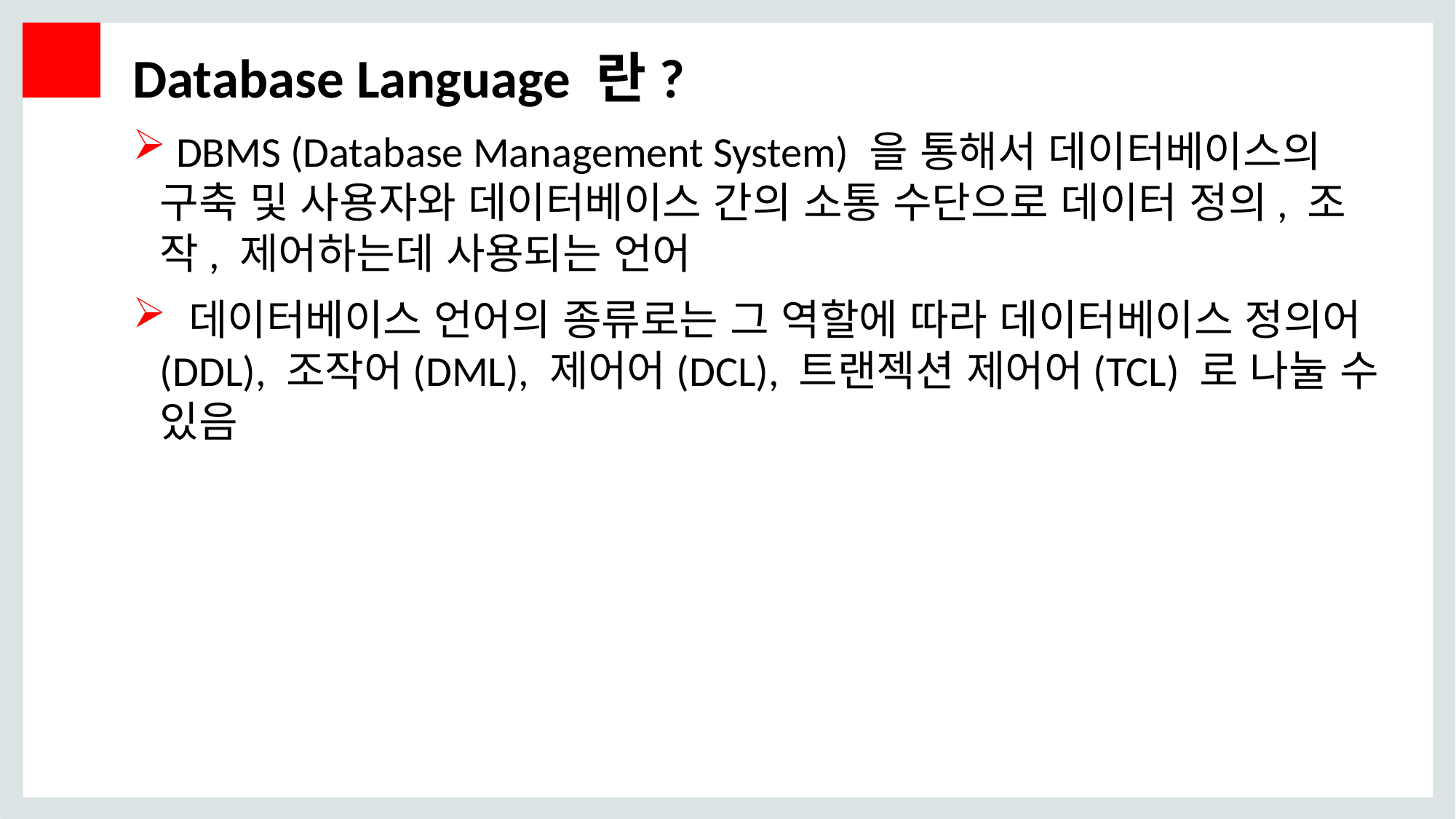

# Database Language 란?
 DBMS (Database Management System) 을 통해서 데이터베이스의 구축 및 사용자와 데이터베이스 간의 소통 수단으로 데이터 정의, 조작, 제어하는데 사용되는 언어
 데이터베이스 언어의 종류로는 그 역할에 따라 데이터베이스 정의어(DDL), 조작어(DML), 제어어(DCL), 트랜젝션 제어어(TCL) 로 나눌 수 있음